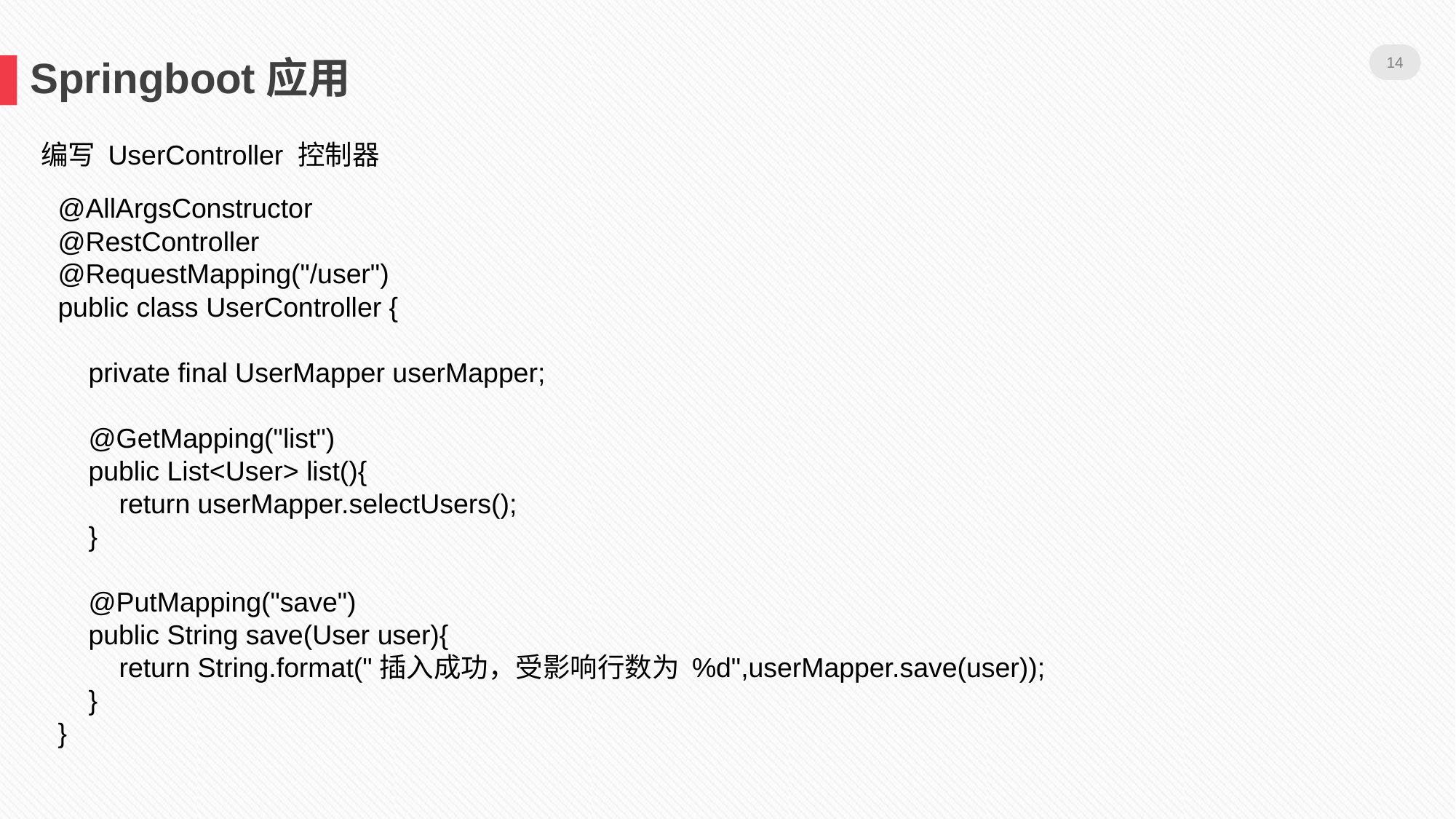

14
Springboot应用
编写 UserController 控制器
@AllArgsConstructor
@RestController
@RequestMapping("/user")
public class UserController {

    private final UserMapper userMapper;

    @GetMapping("list")
    public List<User> list(){
        return userMapper.selectUsers();
    }

    @PutMapping("save")
    public String save(User user){
        return String.format("插入成功，受影响行数为 %d",userMapper.save(user));
    }
}